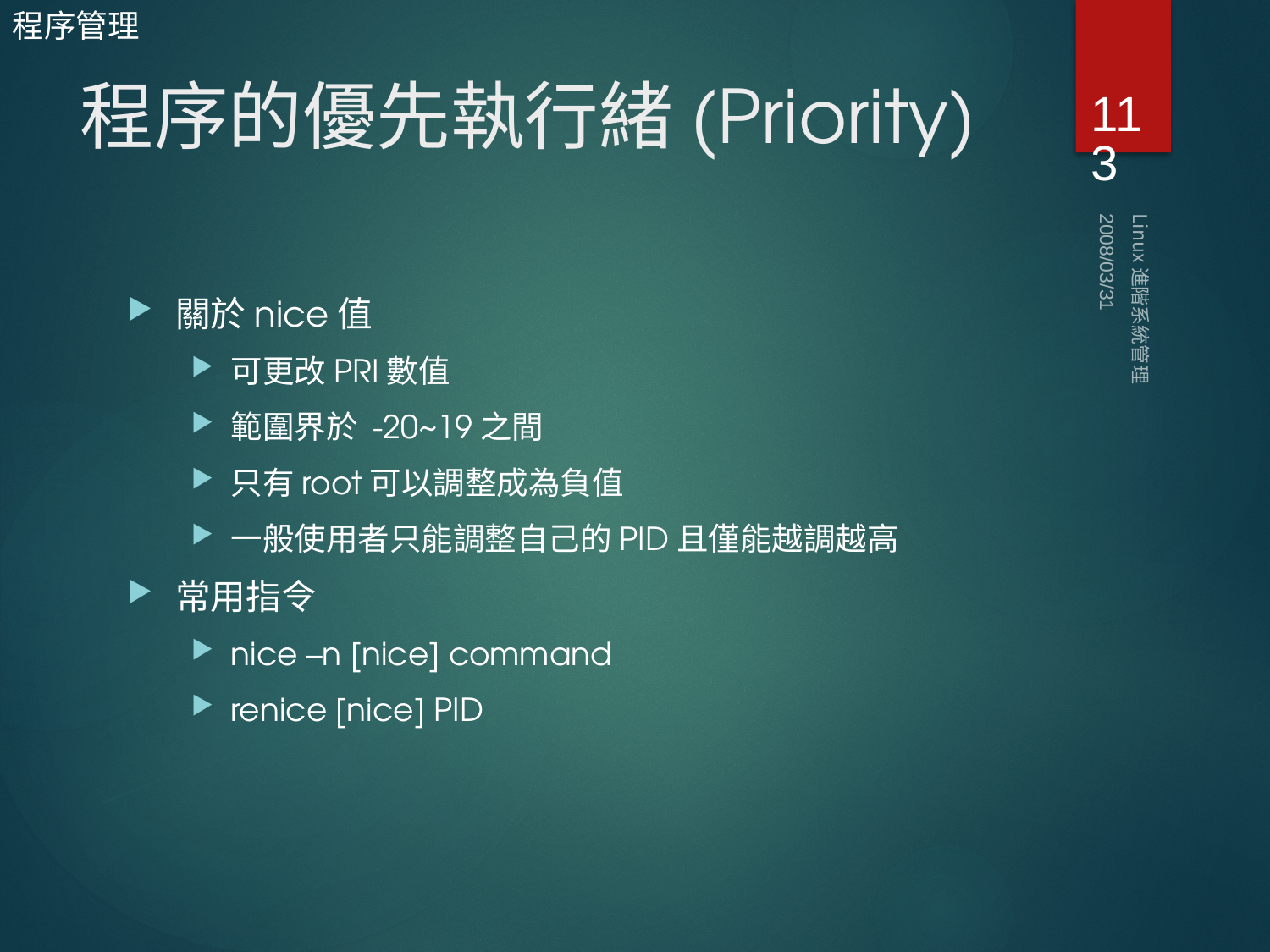

程序管理
113
# 程序的優先執行緒(Priority)
2008/03/31
關於nice值
可更改PRI數值
範圍界於 -20~19之間
只有root可以調整成為負值
一般使用者只能調整自己的PID且僅能越調越高
常用指令
nice –n [nice] command
renice [nice] PID
Linux 進階系統管理